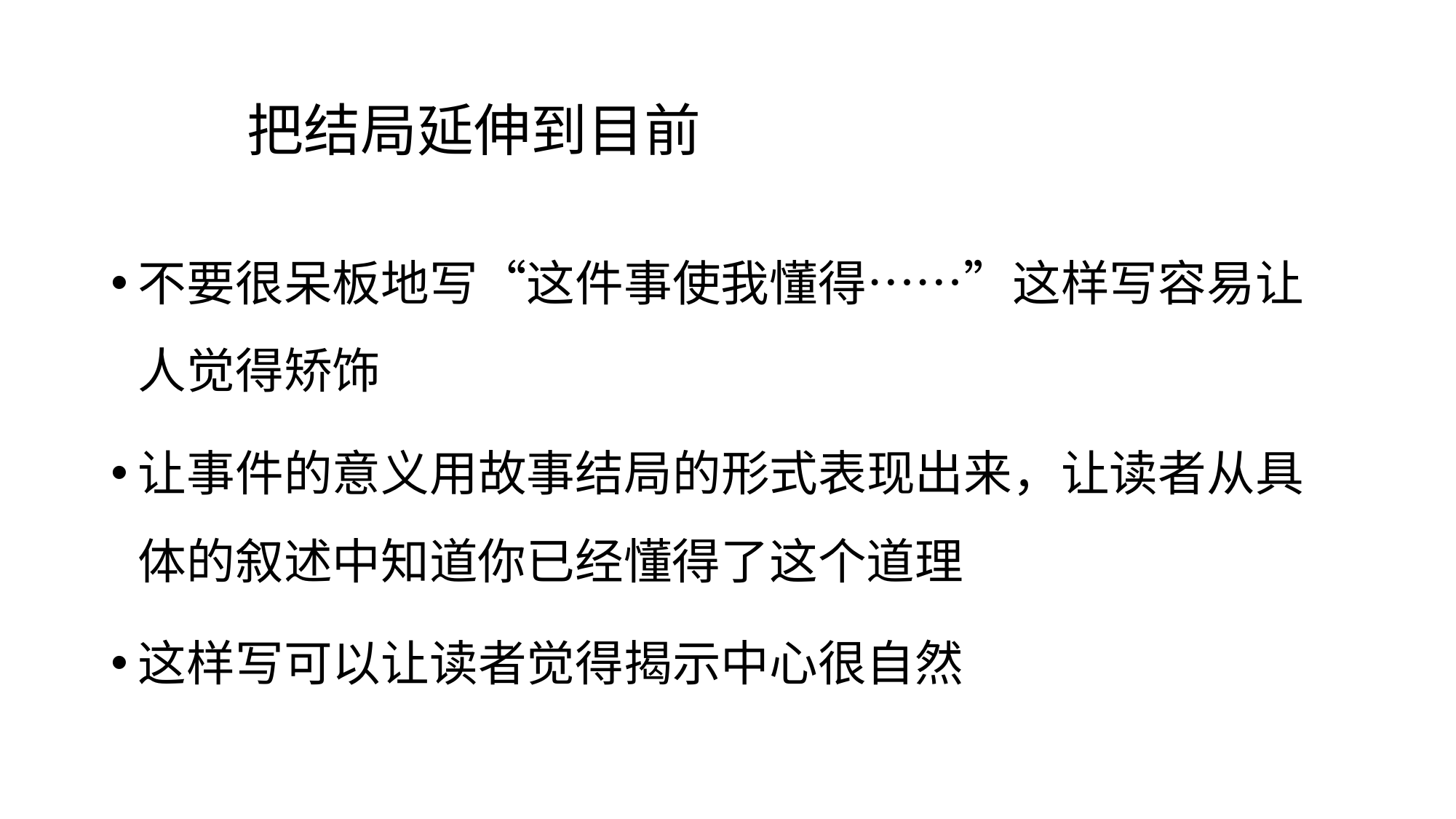

# 把结局延伸到目前
不要很呆板地写“这件事使我懂得……”这样写容易让人觉得矫饰
让事件的意义用故事结局的形式表现出来，让读者从具体的叙述中知道你已经懂得了这个道理
这样写可以让读者觉得揭示中心很自然